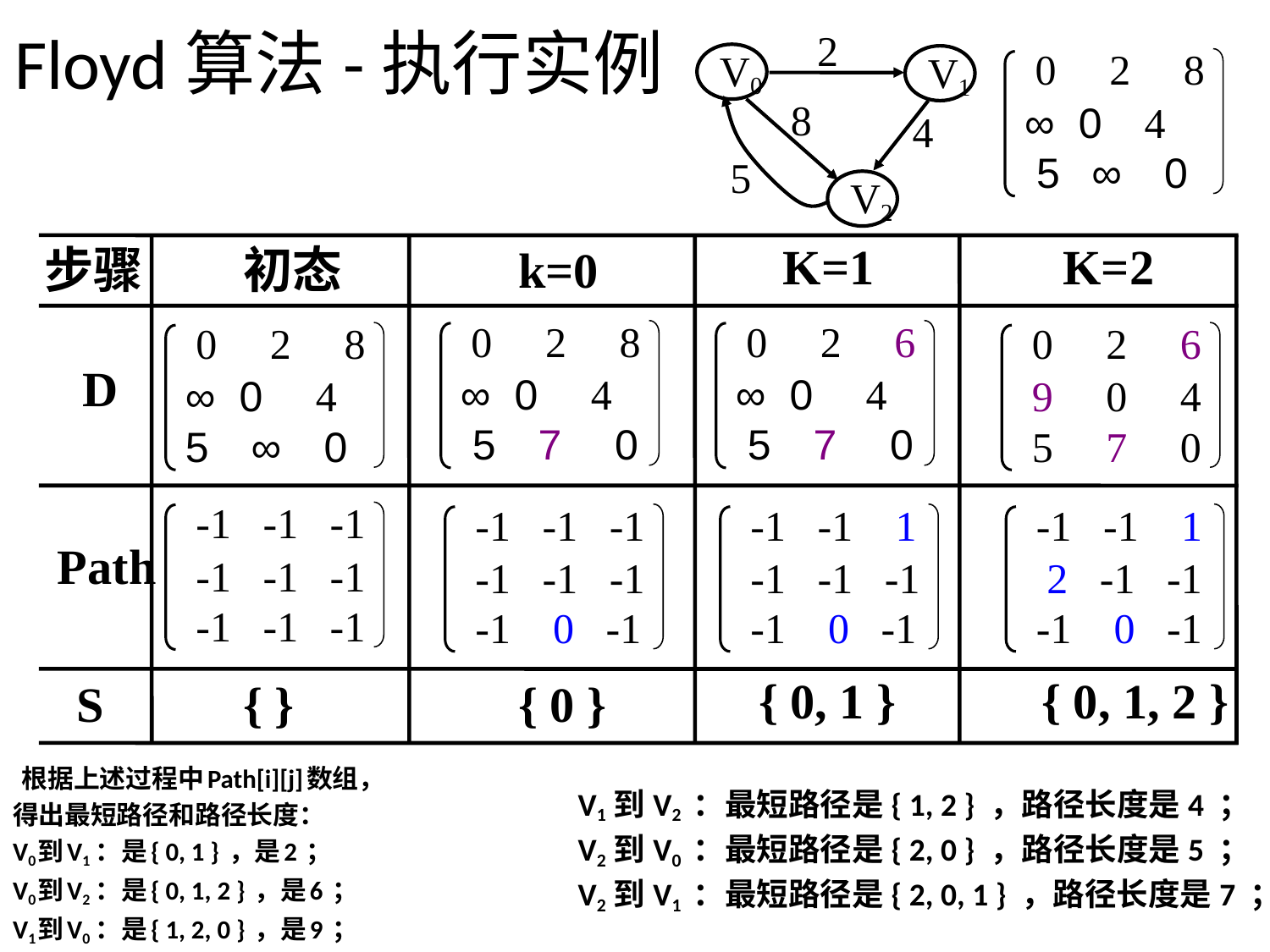

# Floyd算法-执行实例
2
V0
V1

8

4
5
V2
 0     2     8

∞  0    4
 5   ∞    0
K=1
K=2
步骤
初态
k=0

 0     2     8

∞  0     4
 5    7     0
 0     2     6

∞  0     4
 5    7     0
 0     2     8

∞  0     4
5    ∞    0
 0     2     6

 9     0     4
 5     7     0
D

 -1   -1   -1

 -1   -1   -1
 -1   -1   -1
 -1   -1   -1

 -1   -1   -1
 -1    0   -1
 -1   -1    1

 -1   -1   -1
 -1    0   -1
 -1   -1    1

  2   -1   -1
 -1    0   -1
Path

{ 0, 1 }
{ 0, 1, 2 }
S
{ }
{ 0 }

 根据上述过程中Path[i][j]数组，
得出最短路径和路径长度：
V0到V1 ：是{ 0, 1 } ，是2 ；
V0到V2 ：是{ 0, 1, 2 } ，是6 ；
V1到V0 ：是{ 1, 2, 0 } ，是9 ；
V1到V2 ：最短路径是{ 1, 2 } ，路径长度是4 ；
V2到V0 ：最短路径是{ 2, 0 } ，路径长度是5 ；
V2到V1 ：最短路径是{ 2, 0, 1 } ，路径长度是7 ；